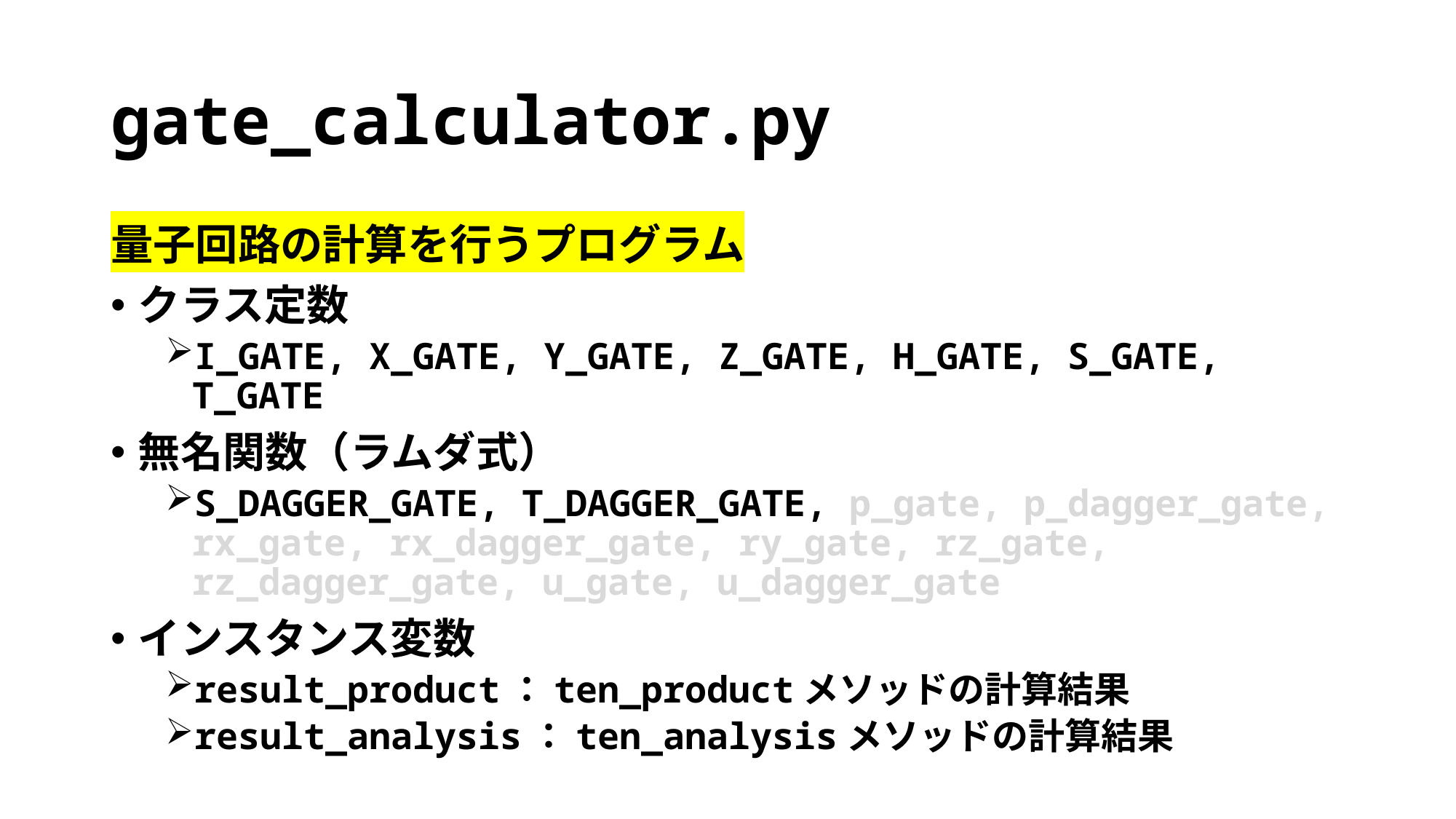

# gate_calculator.py
量子回路の計算を行うプログラム
クラス定数
I_GATE, X_GATE, Y_GATE, Z_GATE, H_GATE, S_GATE, T_GATE
無名関数（ラムダ式）
S_DAGGER_GATE, T_DAGGER_GATE, p_gate, p_dagger_gate, rx_gate, rx_dagger_gate, ry_gate, rz_gate, rz_dagger_gate, u_gate, u_dagger_gate
インスタンス変数
result_product：ten_productメソッドの計算結果
result_analysis：ten_analysisメソッドの計算結果